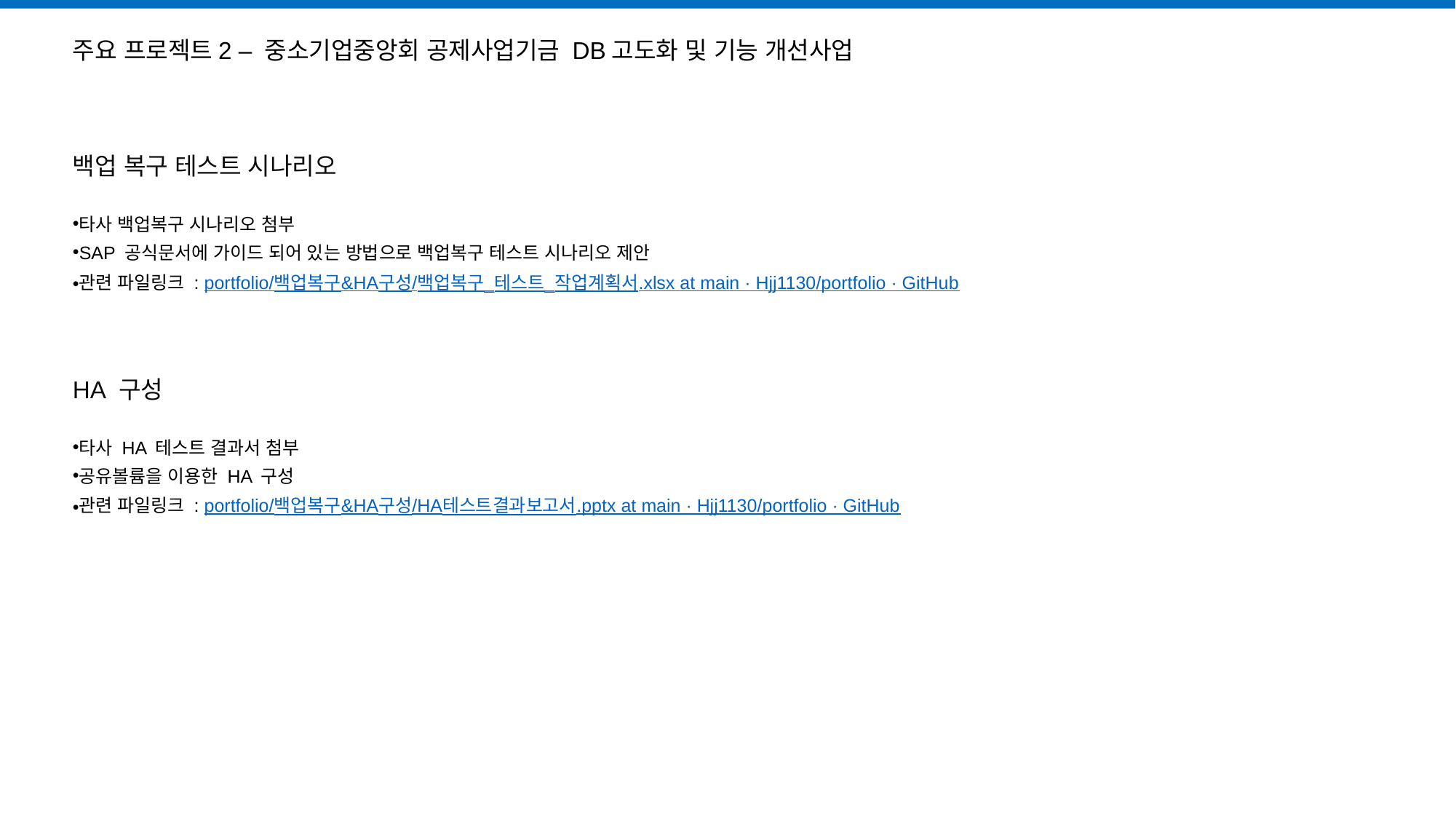

주요 프로젝트2 – 중소기업중앙회 공제사업기금 DB고도화 및 기능 개선사업

백업 복구 테스트 시나리오
타사 백업복구 시나리오 첨부
SAP 공식문서에 가이드 되어 있는 방법으로 백업복구 테스트 시나리오 제안
관련 파일링크 : portfolio/백업복구&HA구성/백업복구_테스트_작업계획서.xlsx at main · Hjj1130/portfolio · GitHub
HA 구성
타사 HA 테스트 결과서 첨부
공유볼륨을 이용한 HA 구성
관련 파일링크 : portfolio/백업복구&HA구성/HA테스트결과보고서.pptx at main · Hjj1130/portfolio · GitHub